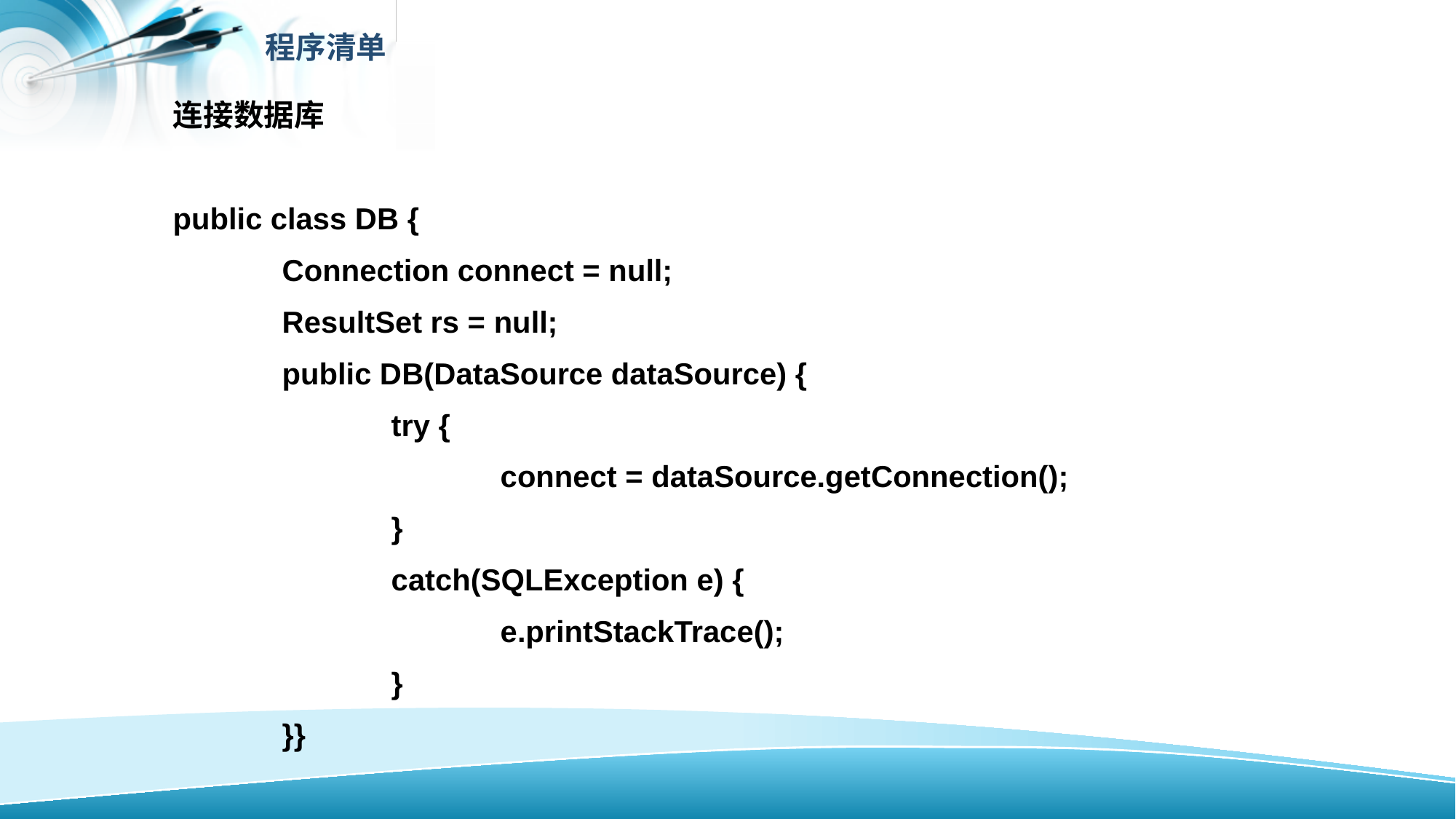

程序清单
连接数据库

public class DB {
	Connection connect = null;
	ResultSet rs = null;
	public DB(DataSource dataSource) {
		try {
			connect = dataSource.getConnection();
		}
		catch(SQLException e) {
			e.printStackTrace();
		}
	}}